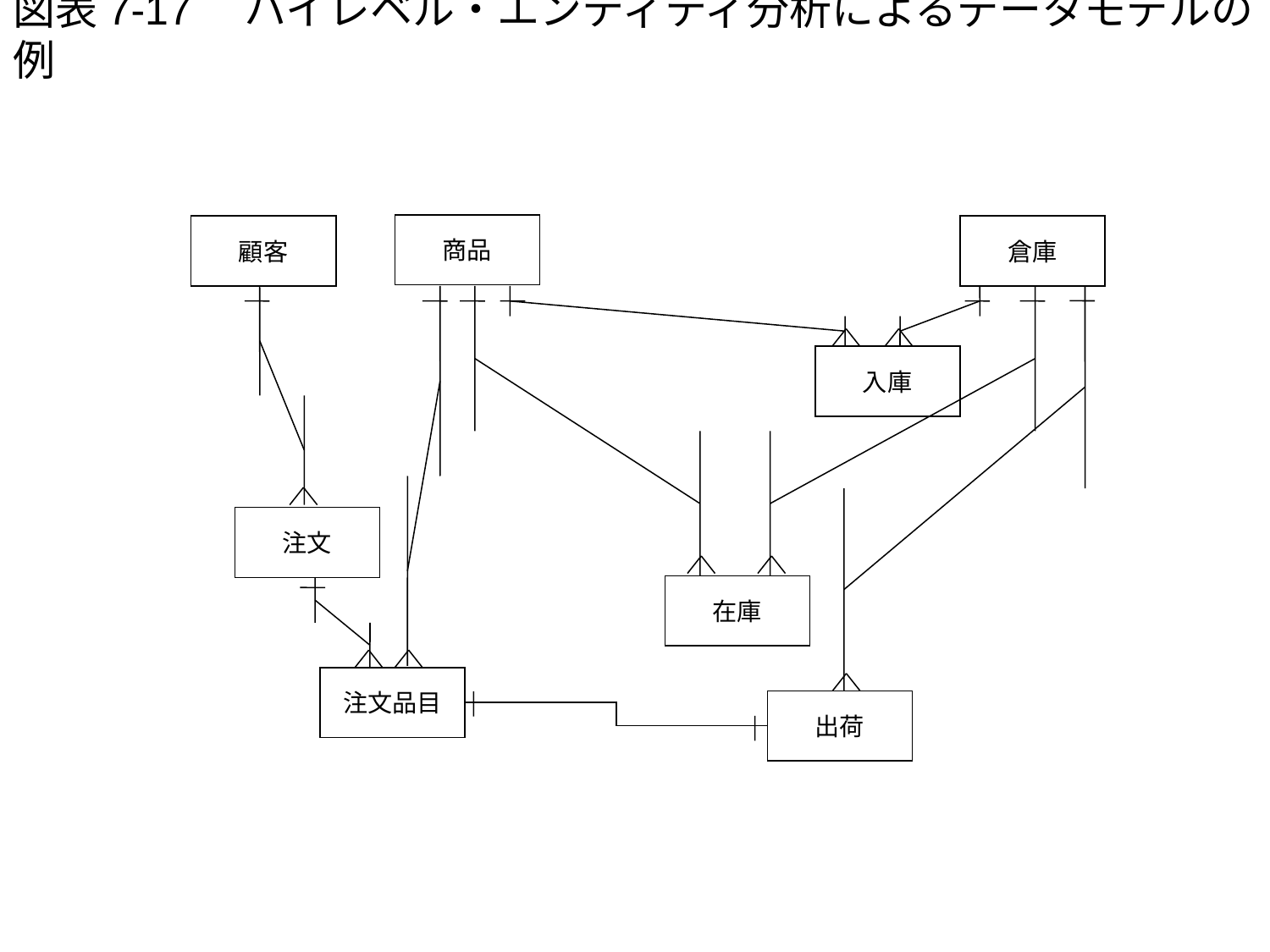

# 図表7-17　ハイレベル・エンティティ分析によるデータモデルの例
商品
顧客
倉庫

入庫

注文

在庫

注文品目

出荷